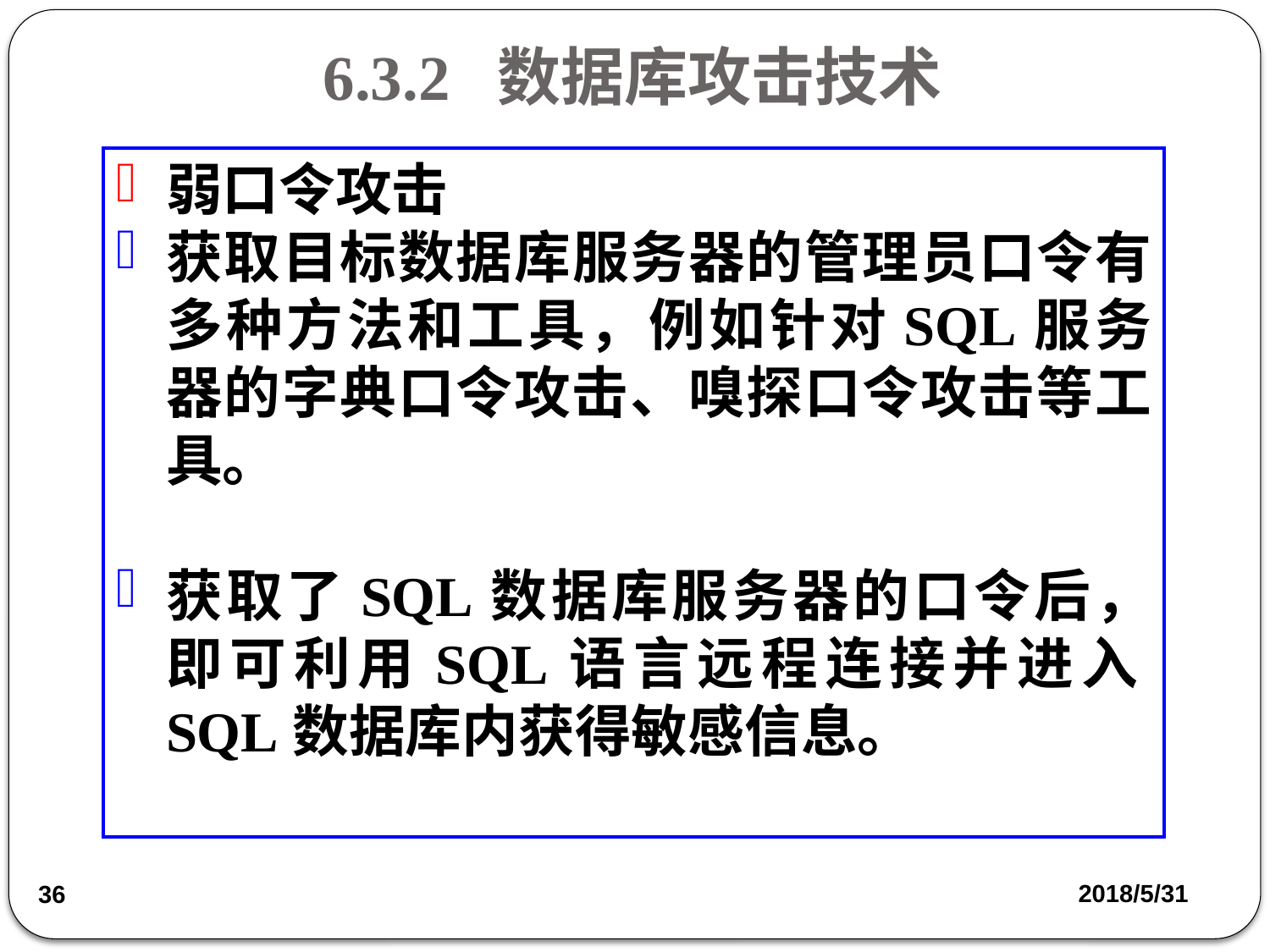

# 6.3.2  数据库攻击技术
弱口令攻击
获取目标数据库服务器的管理员口令有多种方法和工具，例如针对SQL服务器的字典口令攻击、嗅探口令攻击等工具。

获取了SQL数据库服务器的口令后，即可利用SQL语言远程连接并进入SQL数据库内获得敏感信息。

2018/5/31
36